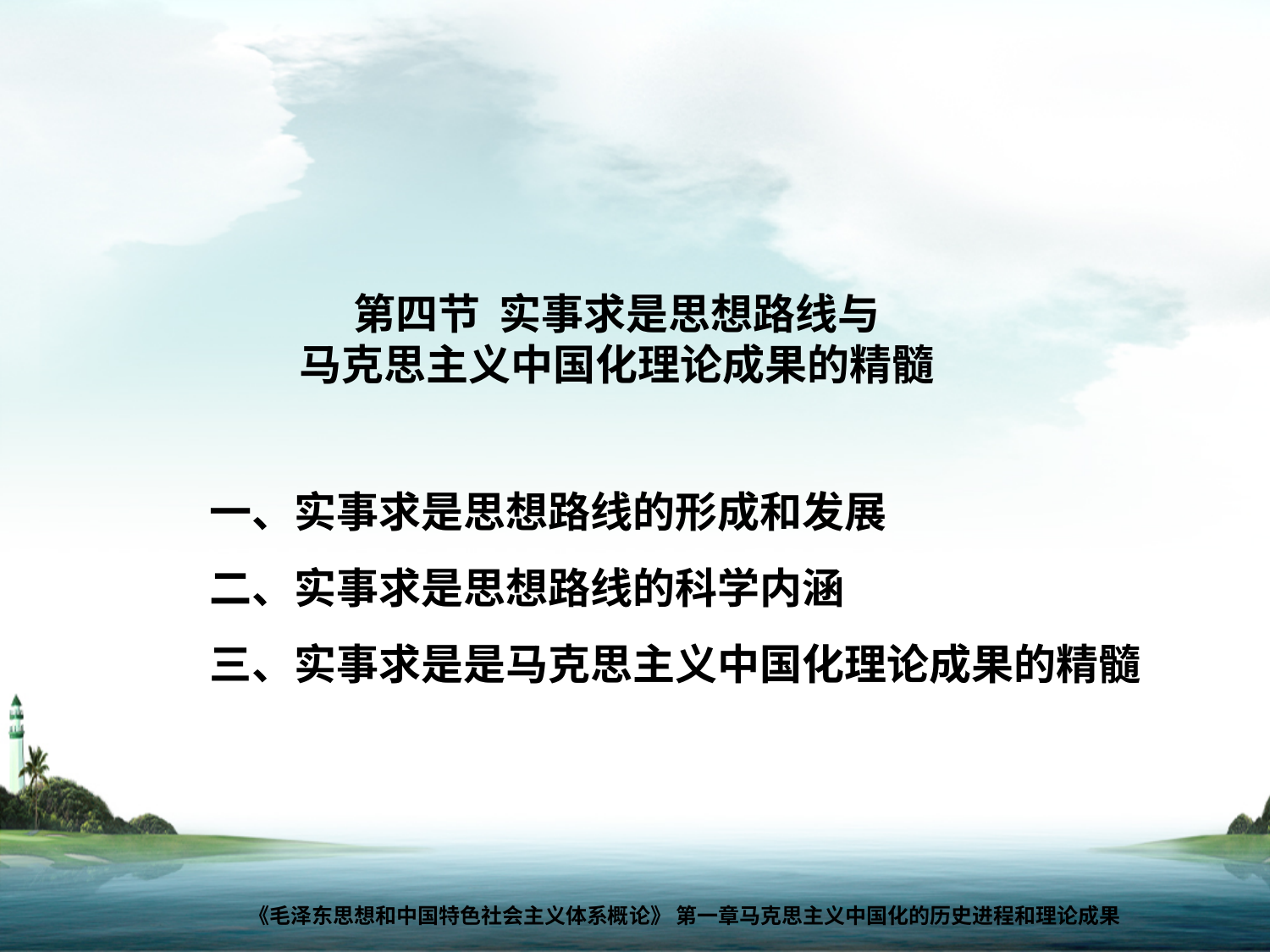

第四节  实事求是思想路线与
马克思主义中国化理论成果的精髓
一、实事求是思想路线的形成和发展
二、实事求是思想路线的科学内涵
三、实事求是是马克思主义中国化理论成果的精髓
《毛泽东思想和中国特色社会主义体系概论》 第一章马克思主义中国化的历史进程和理论成果